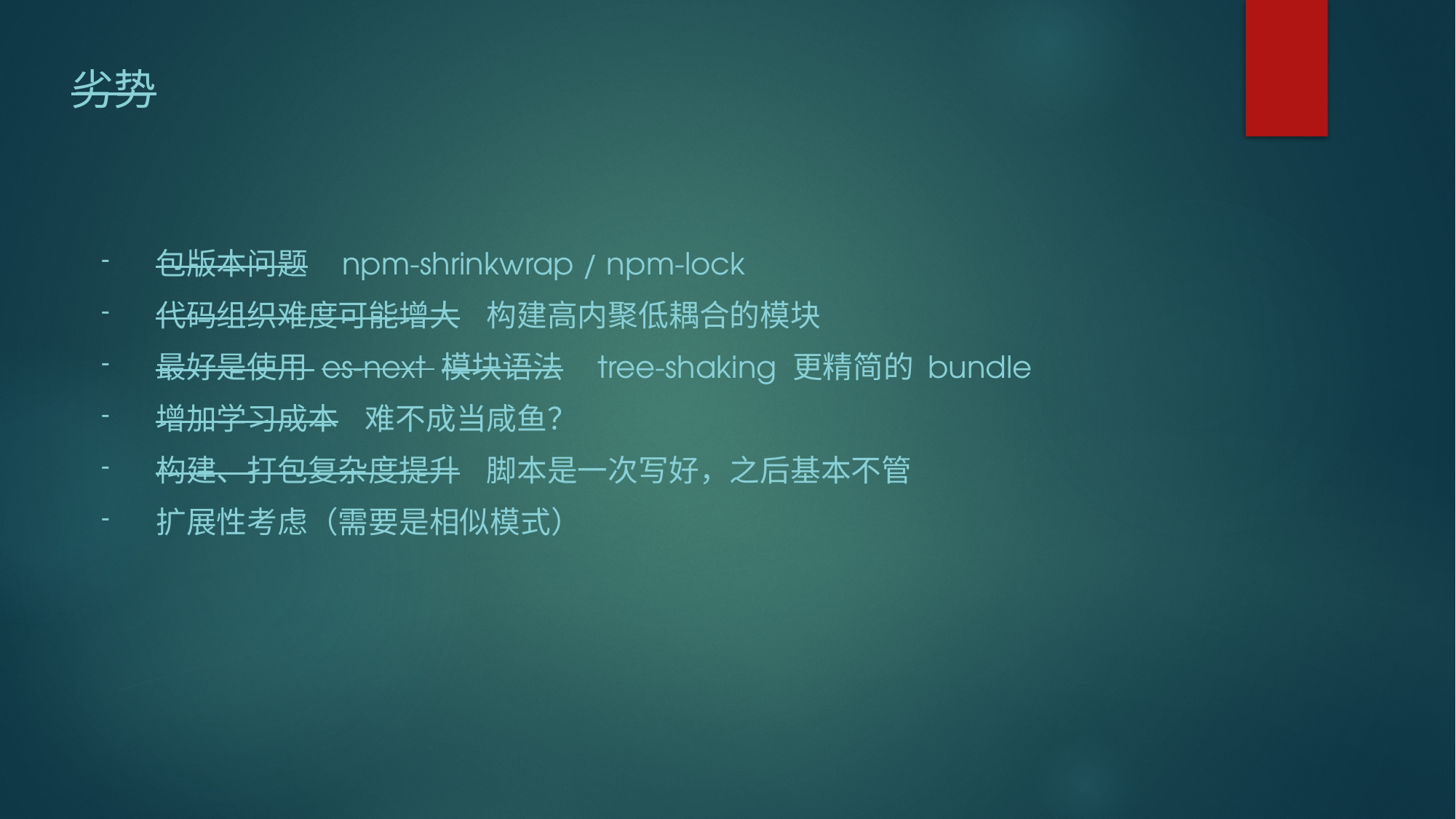

劣势
包版本问题    npm-shrinkwrap / npm-lock
代码组织难度可能增大    构建高内聚低耦合的模块
最好是使用 es-next 模块语法    tree-shaking 更精简的 bundle
增加学习成本    难不成当咸鱼？
构建、打包复杂度提升    脚本是一次写好，之后基本不管
扩展性考虑（需要是相似模式）